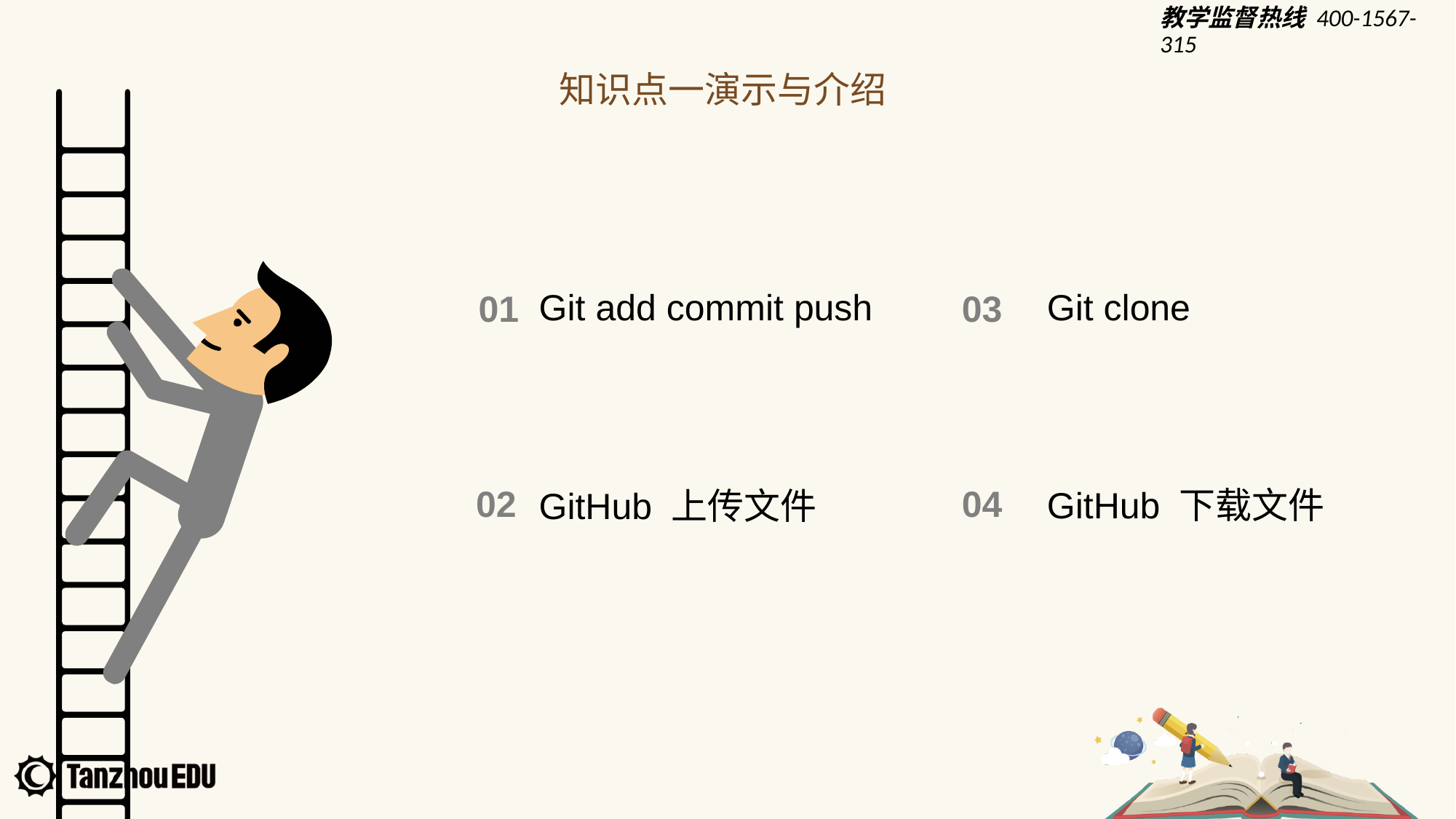

知识点一演示与介绍

Git add commit push
Git clone
01
03
GitHub 下载文件
GitHub 上传文件
02
04